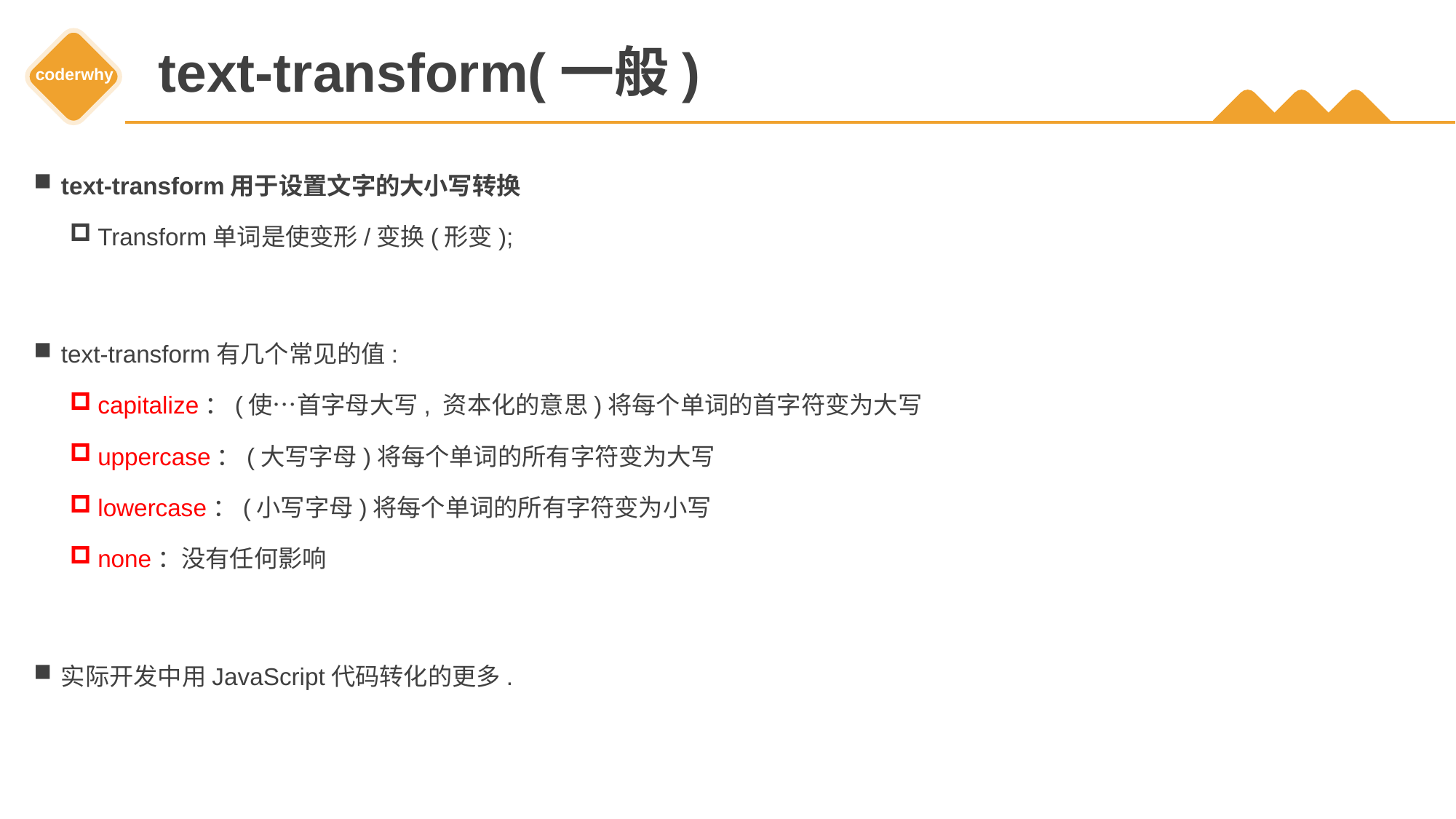

# text-transform(一般)
text-transform用于设置文字的大小写转换
Transform单词是使变形/变换(形变);

text-transform有几个常见的值:
capitalize：(使…首字母大写, 资本化的意思)将每个单词的首字符变为大写
uppercase：(大写字母)将每个单词的所有字符变为大写
lowercase：(小写字母)将每个单词的所有字符变为小写
none：没有任何影响

实际开发中用JavaScript代码转化的更多.